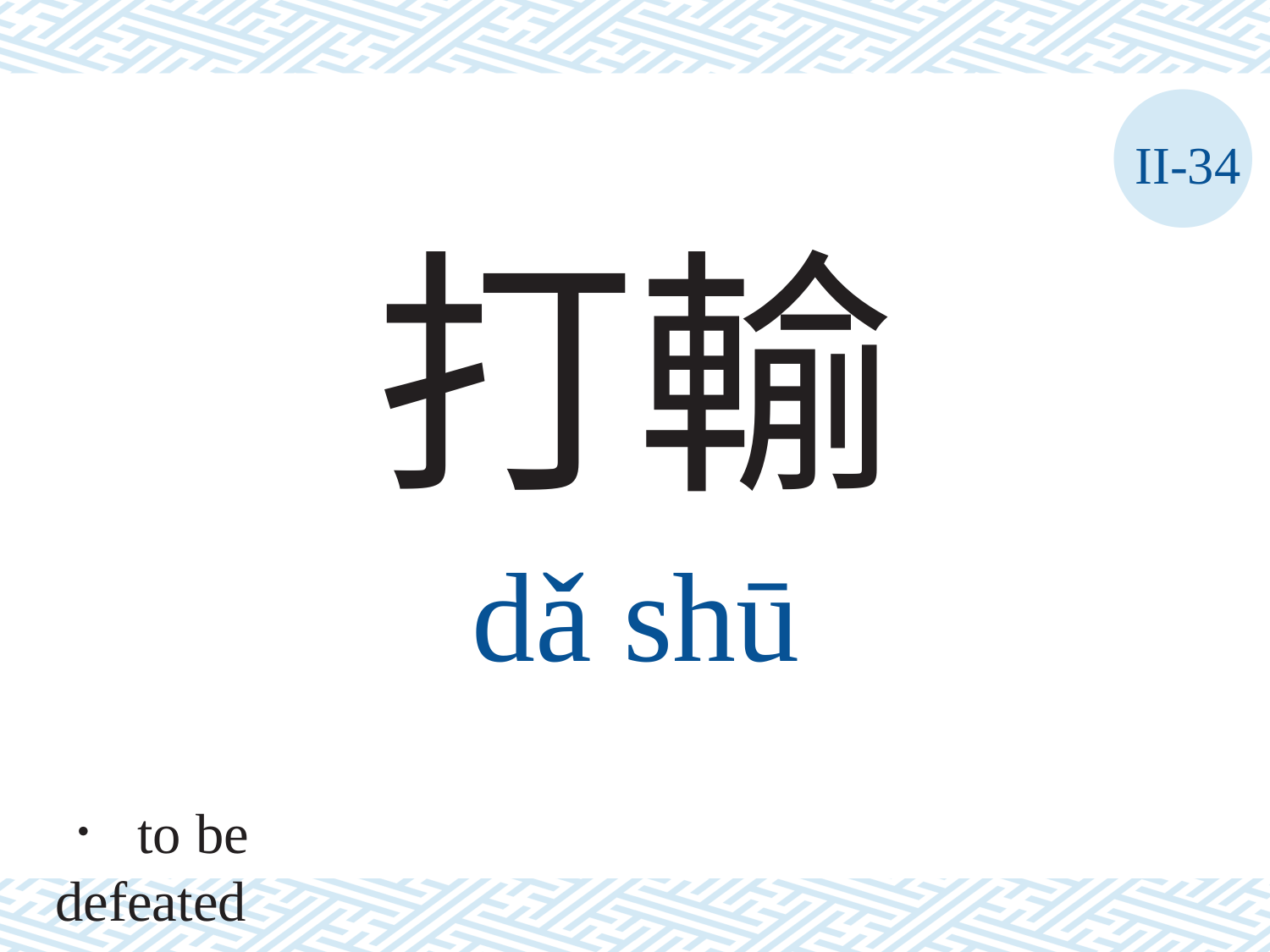

II-34
打輸
dǎ	shū
． to be defeated